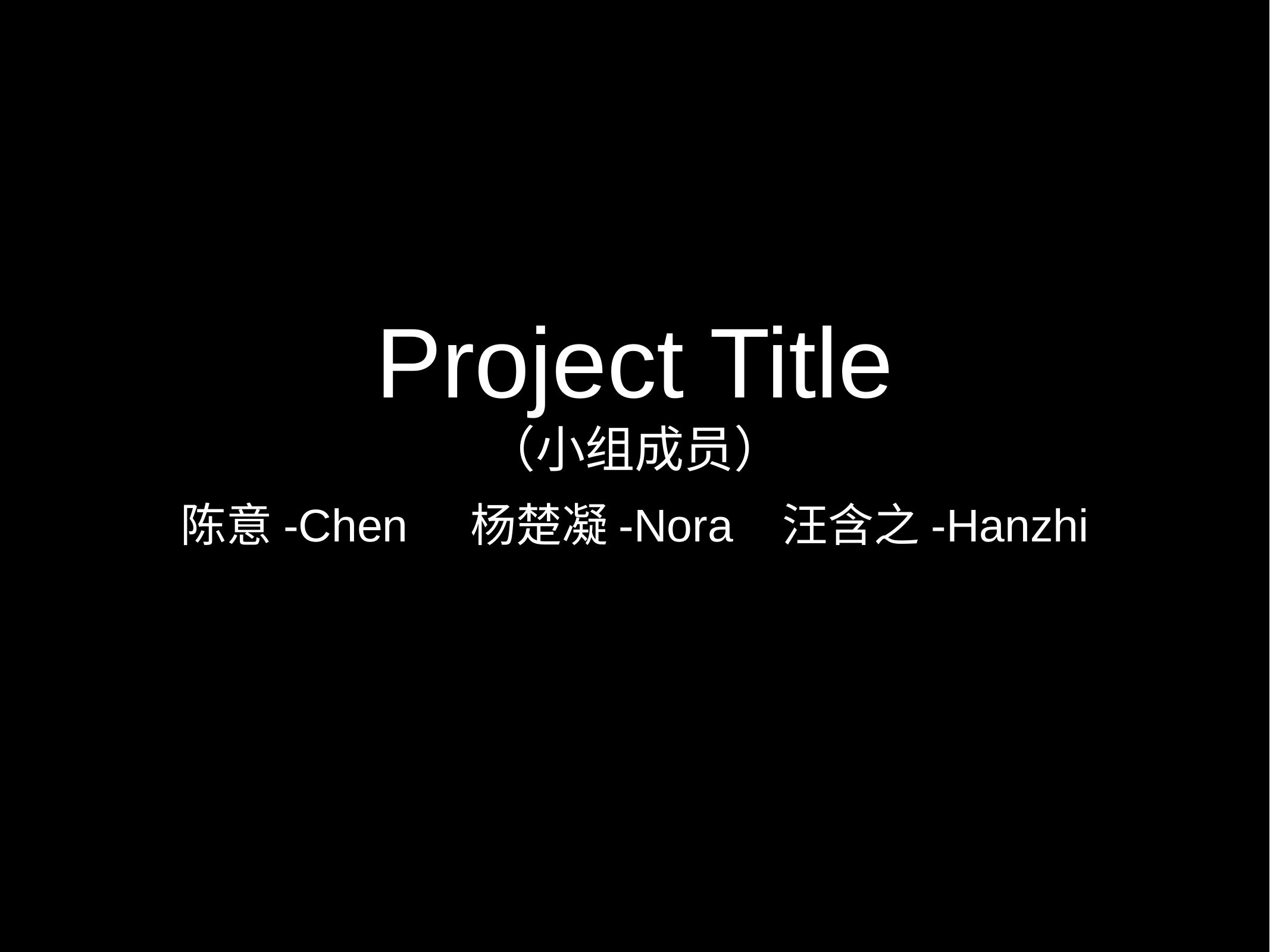

# Project Title （小组成员）
陈意-Chen    杨楚凝-Nora   汪含之-Hanzhi